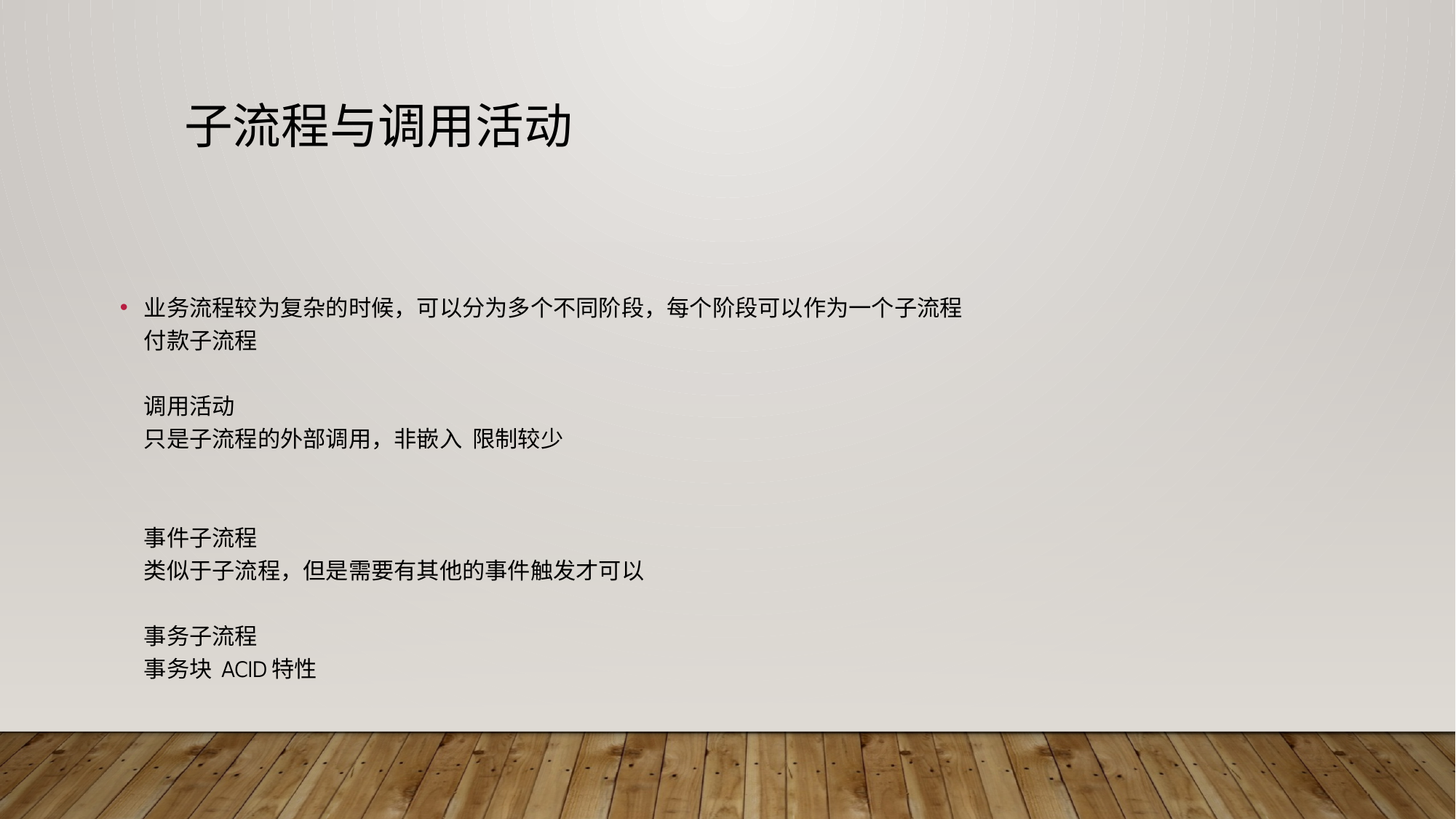

# 子流程与调用活动
业务流程较为复杂的时候，可以分为多个不同阶段，每个阶段可以作为一个子流程
付款子流程  
调用活动
只是子流程的外部调用，非嵌入  限制较少
事件子流程
类似于子流程，但是需要有其他的事件触发才可以
事务子流程
事务块 ACID特性